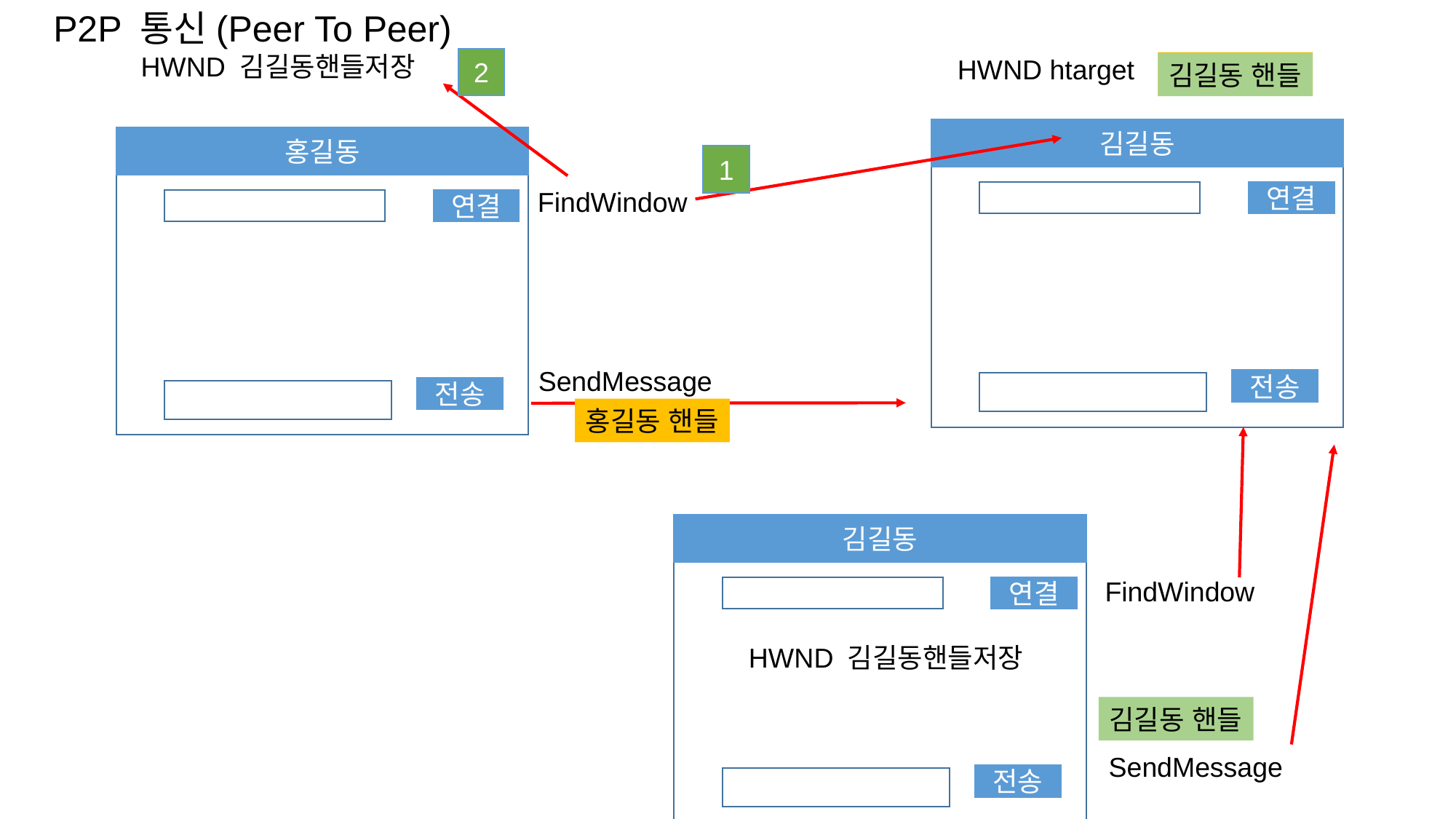

P2P 통신(Peer To Peer)
HWND 김길동핸들저장
HWND htarget
2
홍길동 핸들
김길동 핸들
김길동
홍길동
1

FindWindow

연결

연결
SendMessage
전송

전송

홍길동 핸들
김길동

FindWindow

연결
HWND 김길동핸들저장
김길동 핸들
SendMessage
전송